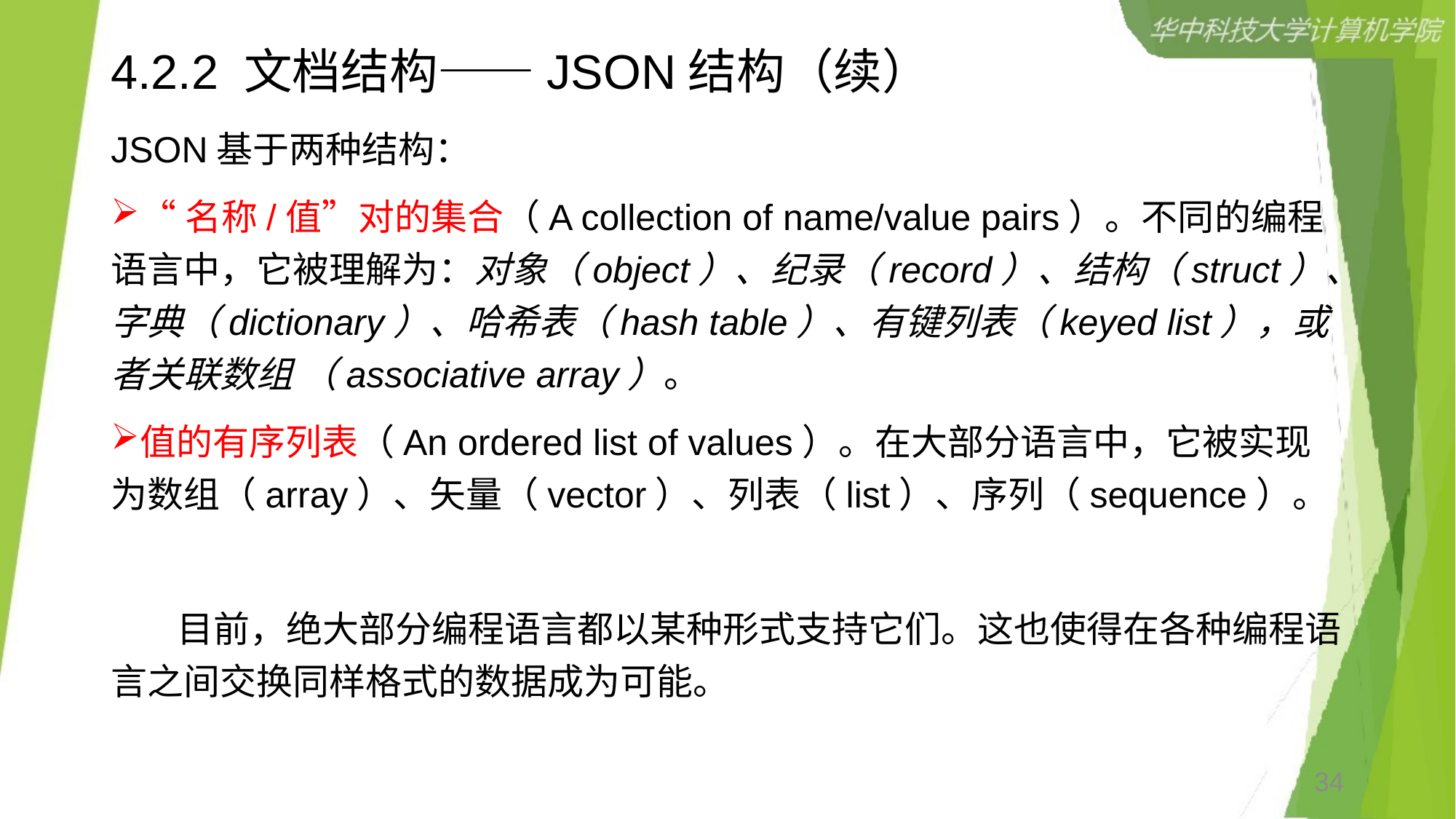

# 4.2.2 文档结构——JSON结构（续）
JSON基于两种结构：
“名称/值”对的集合（A collection of name/value pairs）。不同的编程语言中，它被理解为：对象（object）、纪录（record）、结构（struct）、字典（dictionary）、哈希表（hash table）、有键列表（keyed list），或者关联数组 （associative array）。
值的有序列表（An ordered list of values）。在大部分语言中，它被实现为数组（array）、矢量（vector）、列表（list）、序列（sequence）。

       目前，绝大部分编程语言都以某种形式支持它们。这也使得在各种编程语言之间交换同样格式的数据成为可能。
34